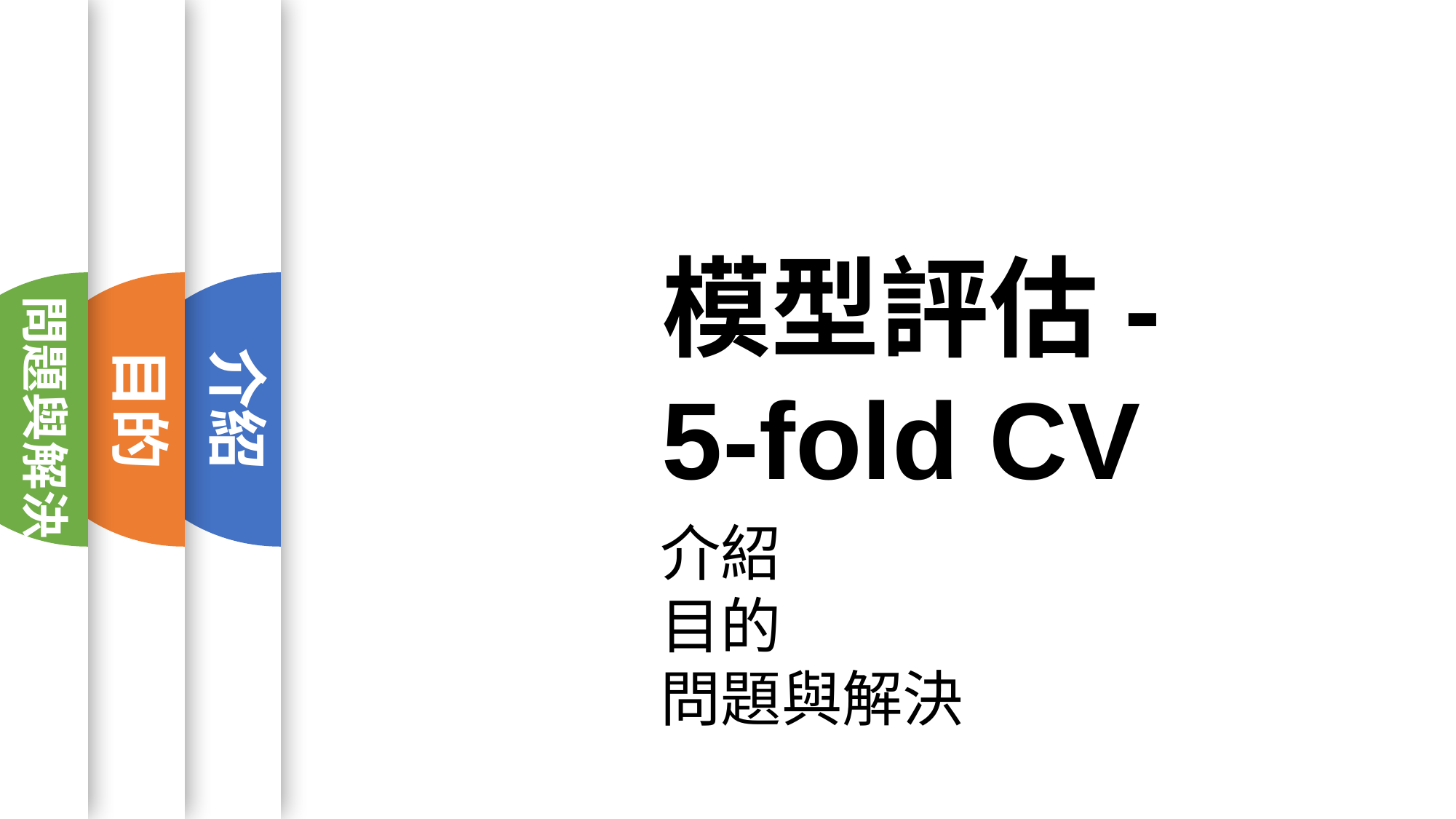

模型評估-
5-fold CV

問題與解決
目的
介紹
介紹
目的
問題與解決